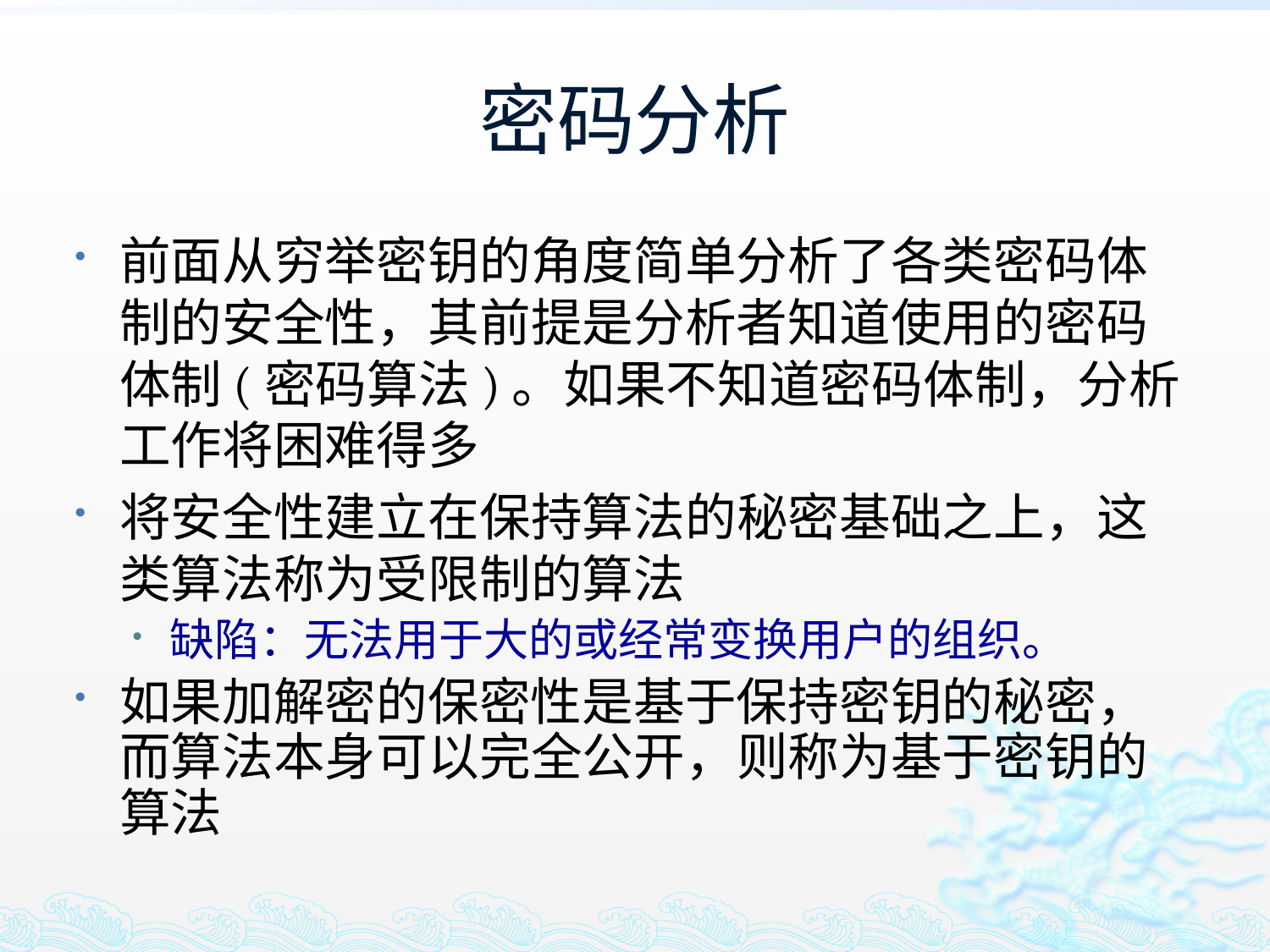

# 密码分析
前面从穷举密钥的角度简单分析了各类密码体制的安全性，其前提是分析者知道使用的密码体制(密码算法)。如果不知道密码体制，分析工作将困难得多
将安全性建立在保持算法的秘密基础之上，这类算法称为受限制的算法
缺陷：无法用于大的或经常变换用户的组织。
如果加解密的保密性是基于保持密钥的秘密，而算法本身可以完全公开，则称为基于密钥的算法